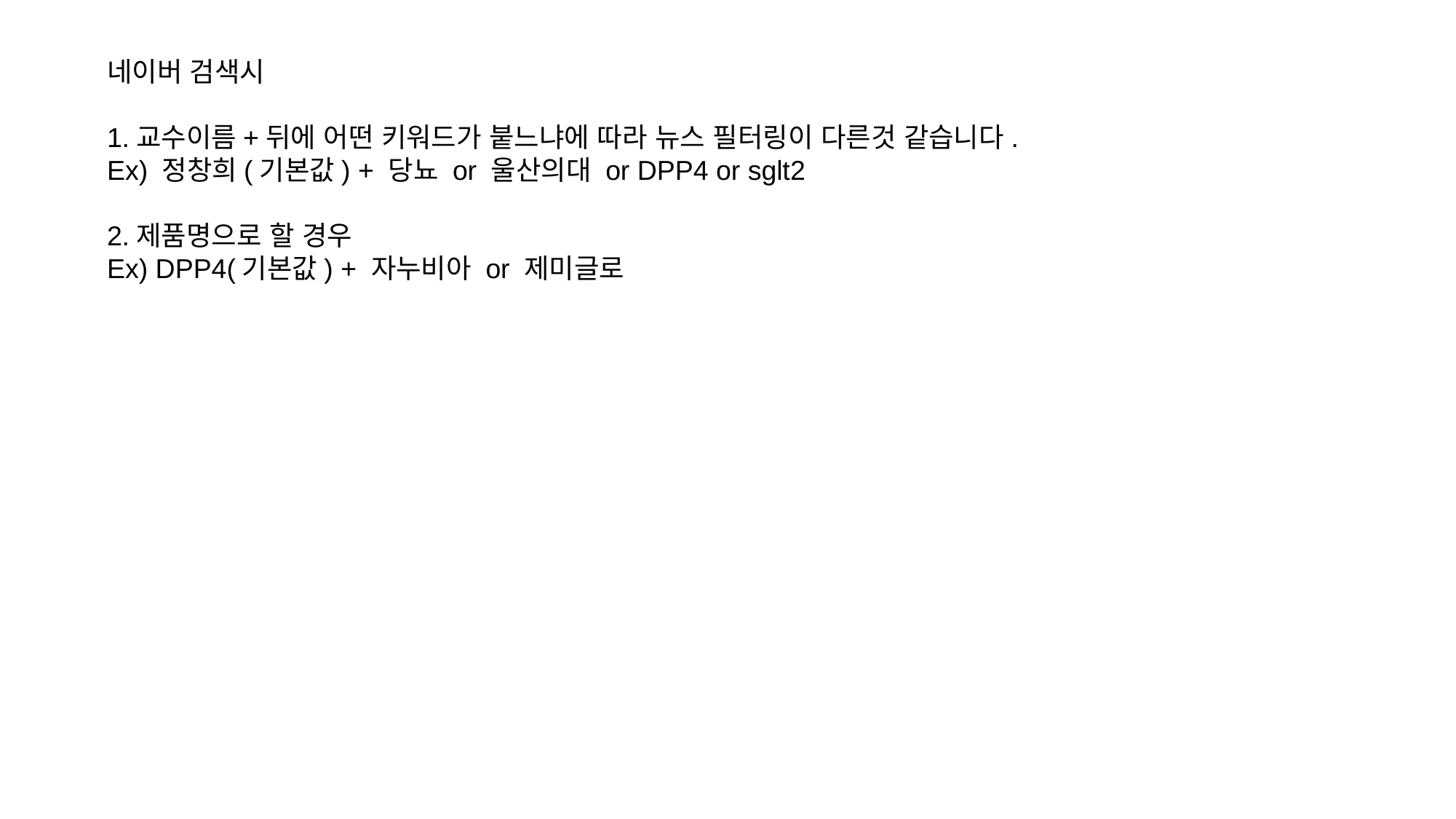

네이버 검색시

1.교수이름+뒤에 어떤 키워드가 붙느냐에 따라 뉴스 필터링이 다른것 같습니다.
Ex) 정창희(기본값) + 당뇨 or 울산의대 or DPP4 or sglt2

2.제품명으로 할 경우
Ex) DPP4(기본값) + 자누비아 or 제미글로